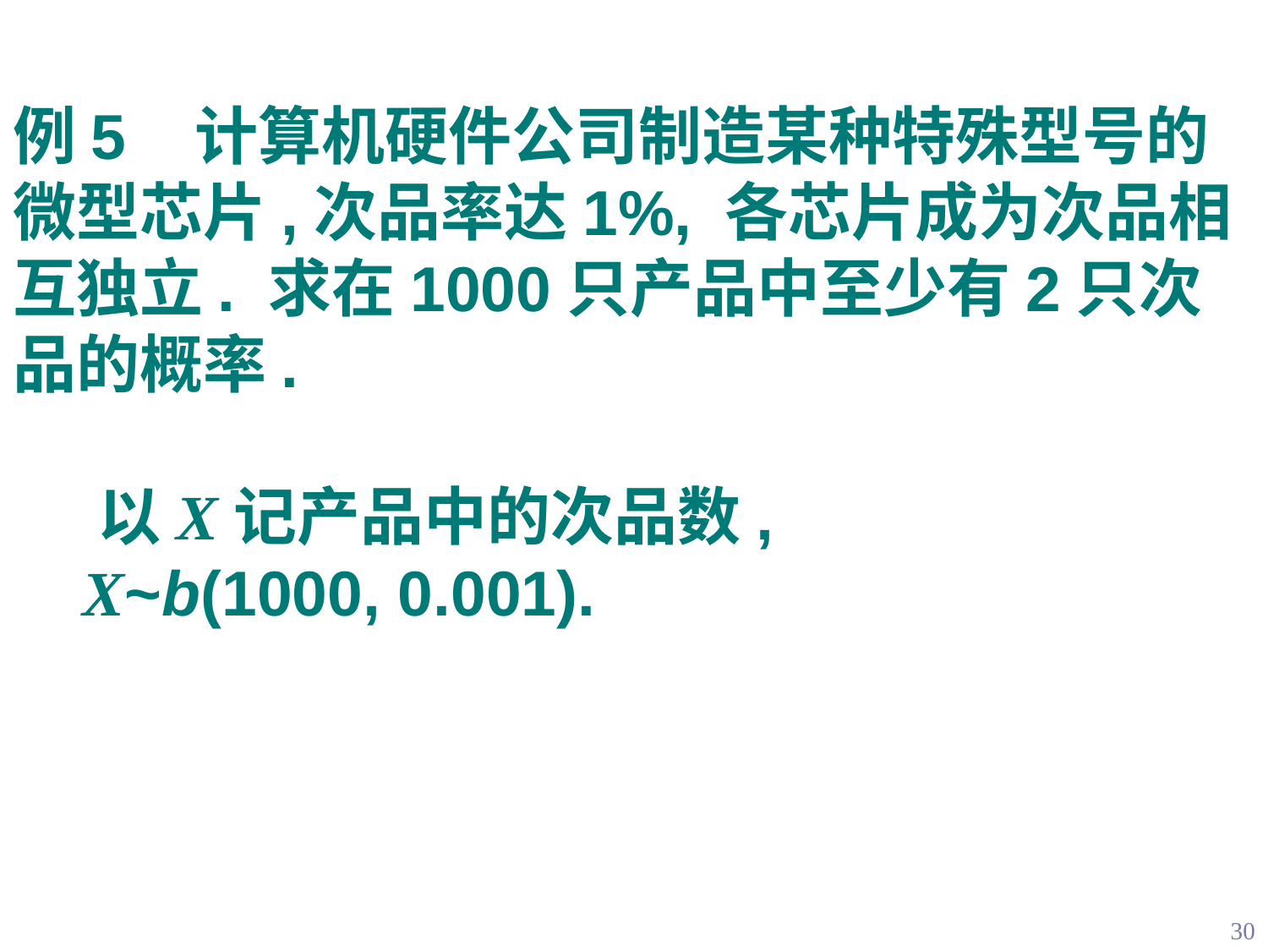

例5   计算机硬件公司制造某种特殊型号的微型芯片,次品率达1%, 各芯片成为次品相互独立. 求在1000只产品中至少有2只次品的概率.
    以X记产品中的次品数,
    X~b(1000, 0.001).
30